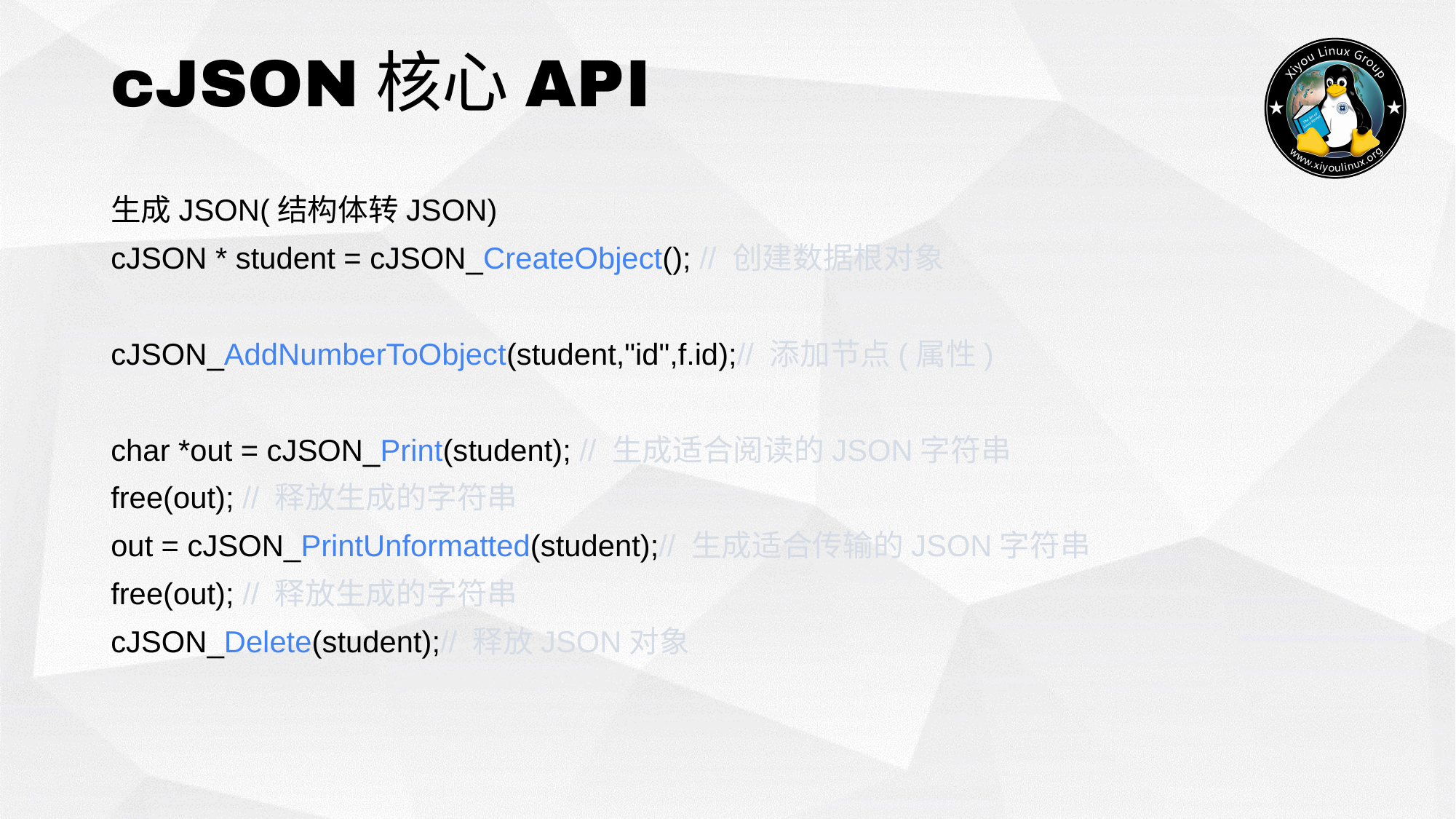

# cJSON核心API
生成JSON(结构体转JSON)
cJSON * student = cJSON_CreateObject(); // 创建数据根对象

cJSON_AddNumberToObject(student,"id",f.id);// 添加节点(属性)

char *out = cJSON_Print(student); // 生成适合阅读的JSON字符串
free(out); // 释放生成的字符串
out = cJSON_PrintUnformatted(student);// 生成适合传输的JSON字符串
free(out); // 释放生成的字符串
cJSON_Delete(student);// 释放JSON对象